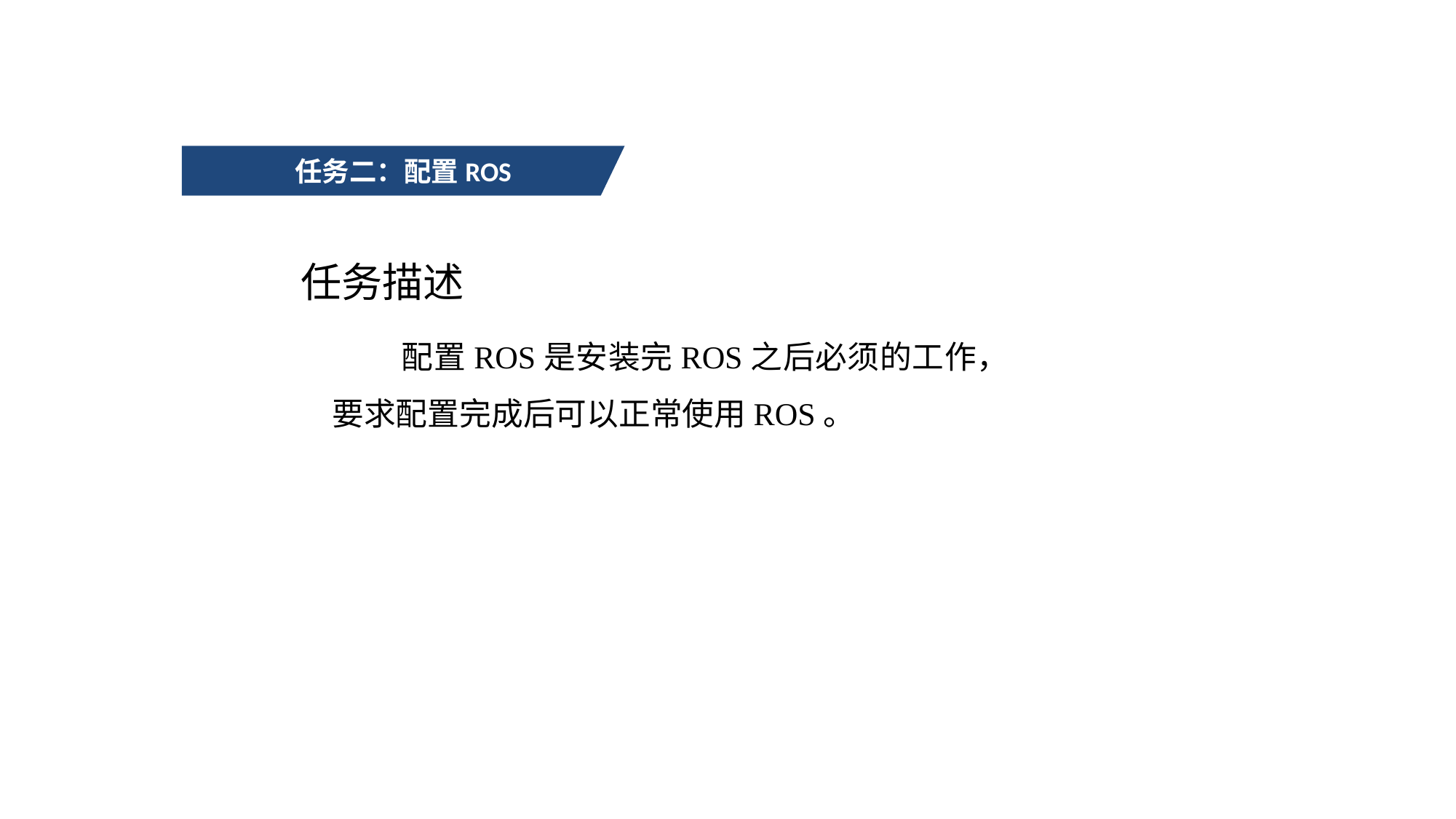

任务二：配置ROS
任务描述
        配置ROS是安装完ROS之后必须的工作，要求配置完成后可以正常使用ROS。